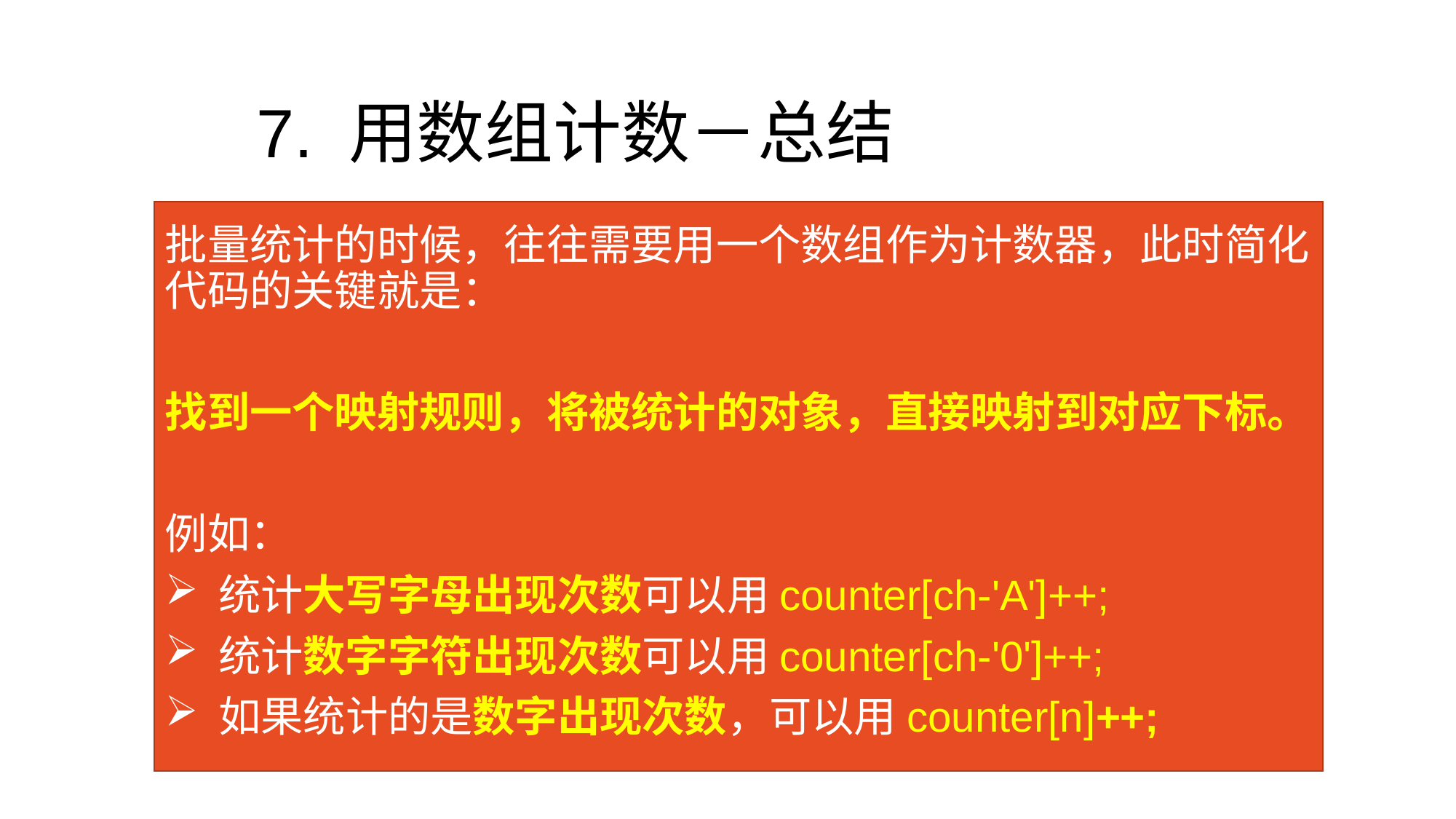

# 7. 用数组计数－总结
批量统计的时候，往往需要用一个数组作为计数器，此时简化代码的关键就是：

找到一个映射规则，将被统计的对象，直接映射到对应下标。

例如：
 统计大写字母出现次数可以用counter[ch-'A']++;
 统计数字字符出现次数可以用counter[ch-'0']++;
 如果统计的是数字出现次数，可以用counter[n]++;